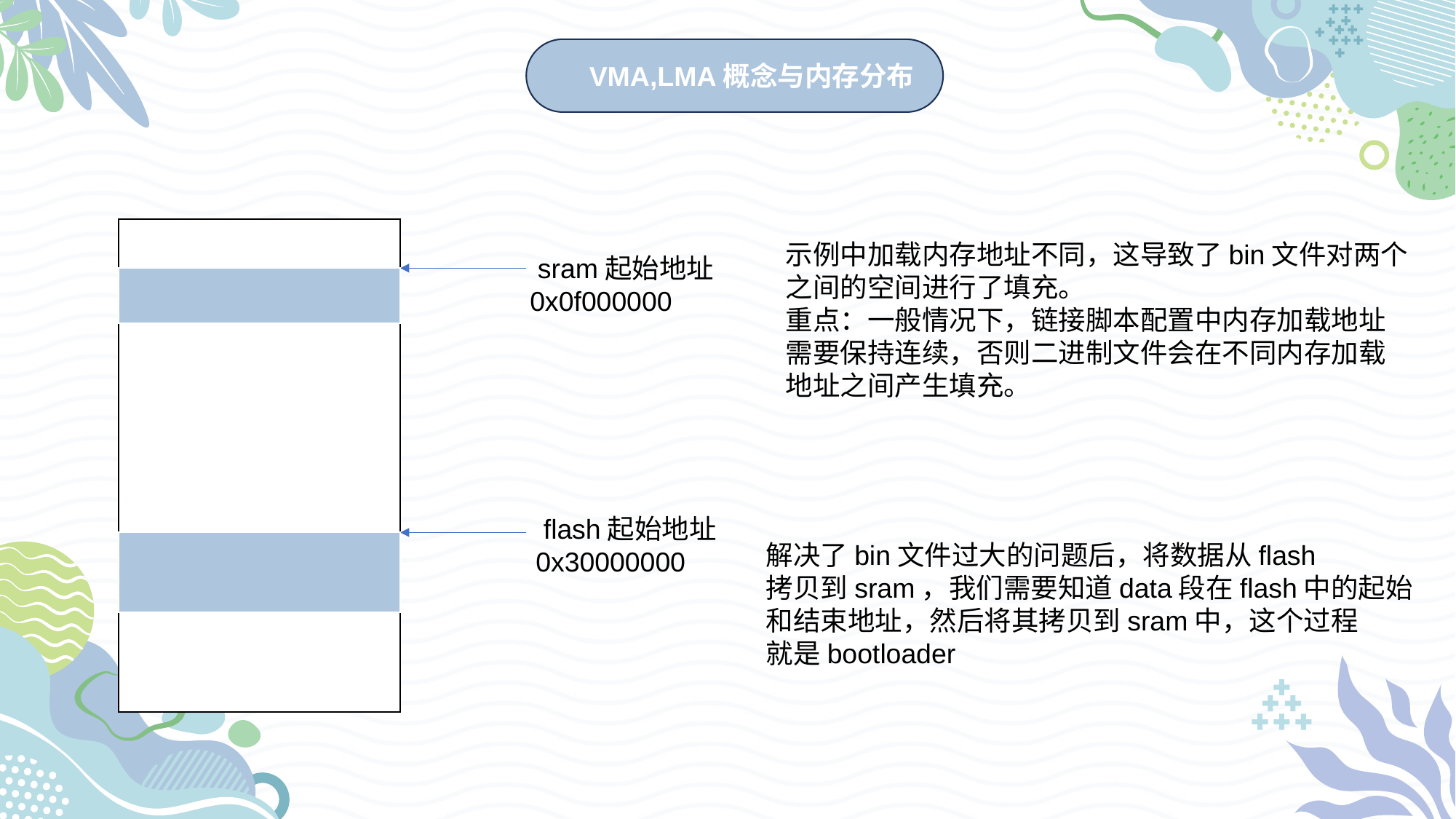

VMA,LMA概念与内存分布

示例中加载内存地址不同，这导致了bin文件对两个
之间的空间进行了填充。
重点：一般情况下，链接脚本配置中内存加载地址
需要保持连续，否则二进制文件会在不同内存加载
地址之间产生填充。
 sram起始地址
0x0f000000

 flash起始地址
0x30000000

解决了bin文件过大的问题后，将数据从flash
拷贝到sram，我们需要知道data段在flash中的起始
和结束地址，然后将其拷贝到sram中，这个过程
就是bootloader